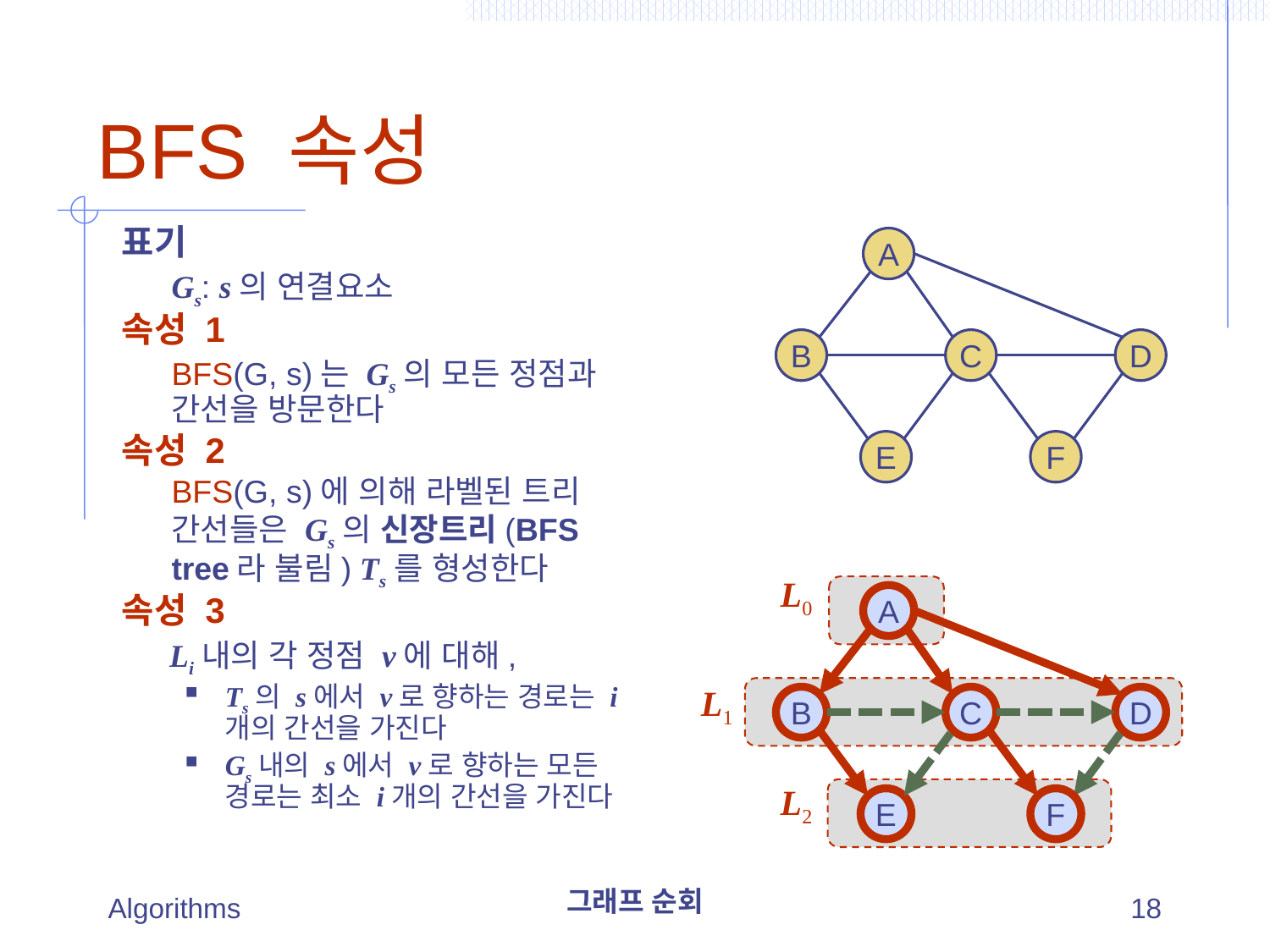

# BFS 속성
표기
	Gs: s의 연결요소
속성 1
	BFS(G, s)는 Gs의 모든 정점과 간선을 방문한다
속성 2
	BFS(G, s)에 의해 라벨된 트리 간선들은 Gs의 신장트리(BFS tree라 불림) Ts를 형성한다
속성 3
	Li내의 각 정점 v에 대해,
Ts의 s에서 v로 향하는 경로는 i개의 간선을 가진다
Gs내의 s에서 v로 향하는 모든 경로는 최소 i개의 간선을 가진다
A
B
C
D
E
F
L0

A
L1

B
C
D
L2

E
F
Algorithms
그래프 순회
18